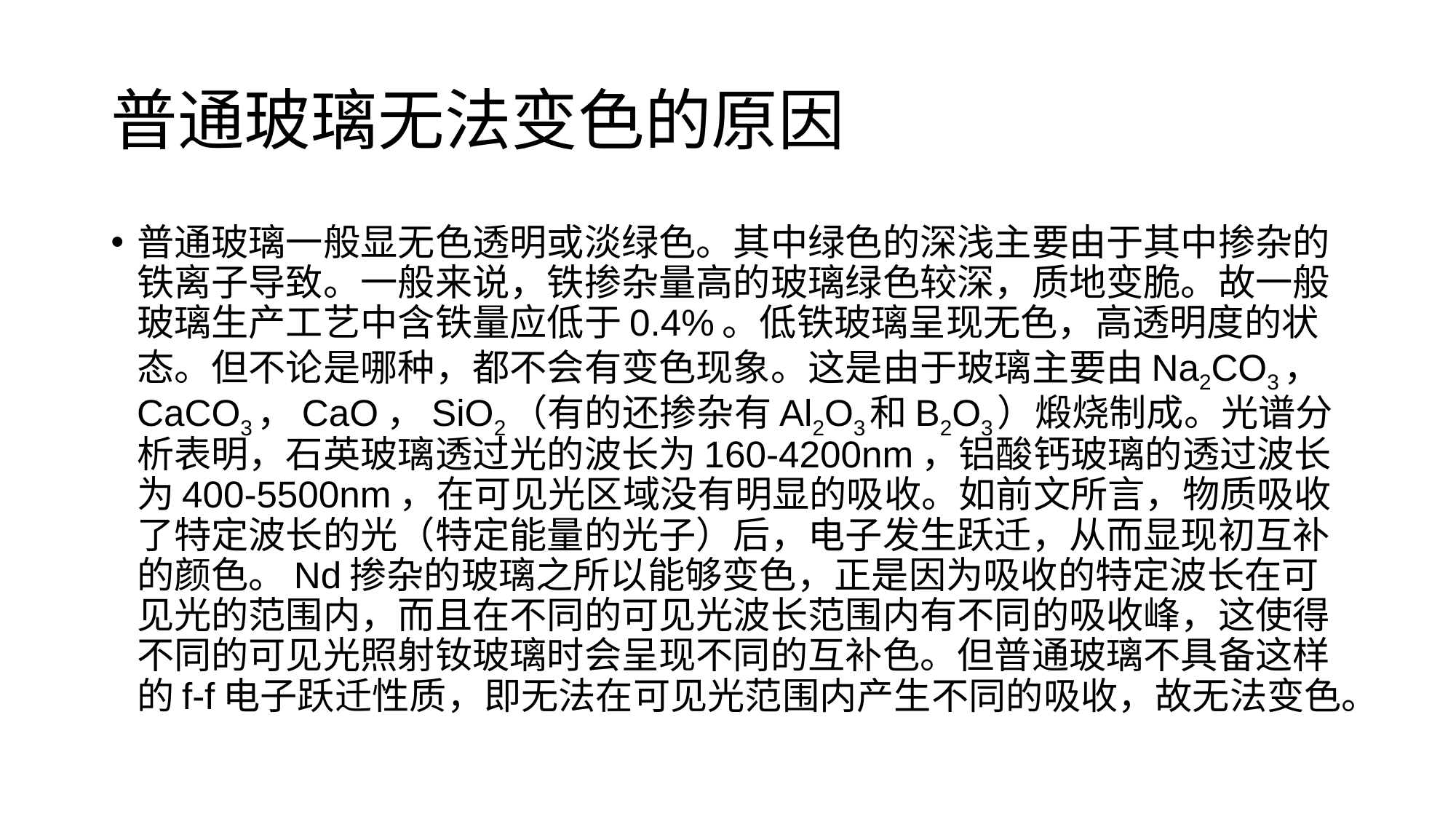

# 普通玻璃无法变色的原因
普通玻璃一般显无色透明或淡绿色。其中绿色的深浅主要由于其中掺杂的铁离子导致。一般来说，铁掺杂量高的玻璃绿色较深，质地变脆。故一般玻璃生产工艺中含铁量应低于0.4%。低铁玻璃呈现无色，高透明度的状态。但不论是哪种，都不会有变色现象。这是由于玻璃主要由Na2CO3，CaCO3，CaO，SiO2（有的还掺杂有Al2O3和B2O3）煅烧制成。光谱分析表明，石英玻璃透过光的波长为160-4200nm，铝酸钙玻璃的透过波长为400-5500nm，在可见光区域没有明显的吸收。如前文所言，物质吸收了特定波长的光（特定能量的光子）后，电子发生跃迁，从而显现初互补的颜色。Nd掺杂的玻璃之所以能够变色，正是因为吸收的特定波长在可见光的范围内，而且在不同的可见光波长范围内有不同的吸收峰，这使得不同的可见光照射钕玻璃时会呈现不同的互补色。但普通玻璃不具备这样的f-f电子跃迁性质，即无法在可见光范围内产生不同的吸收，故无法变色。